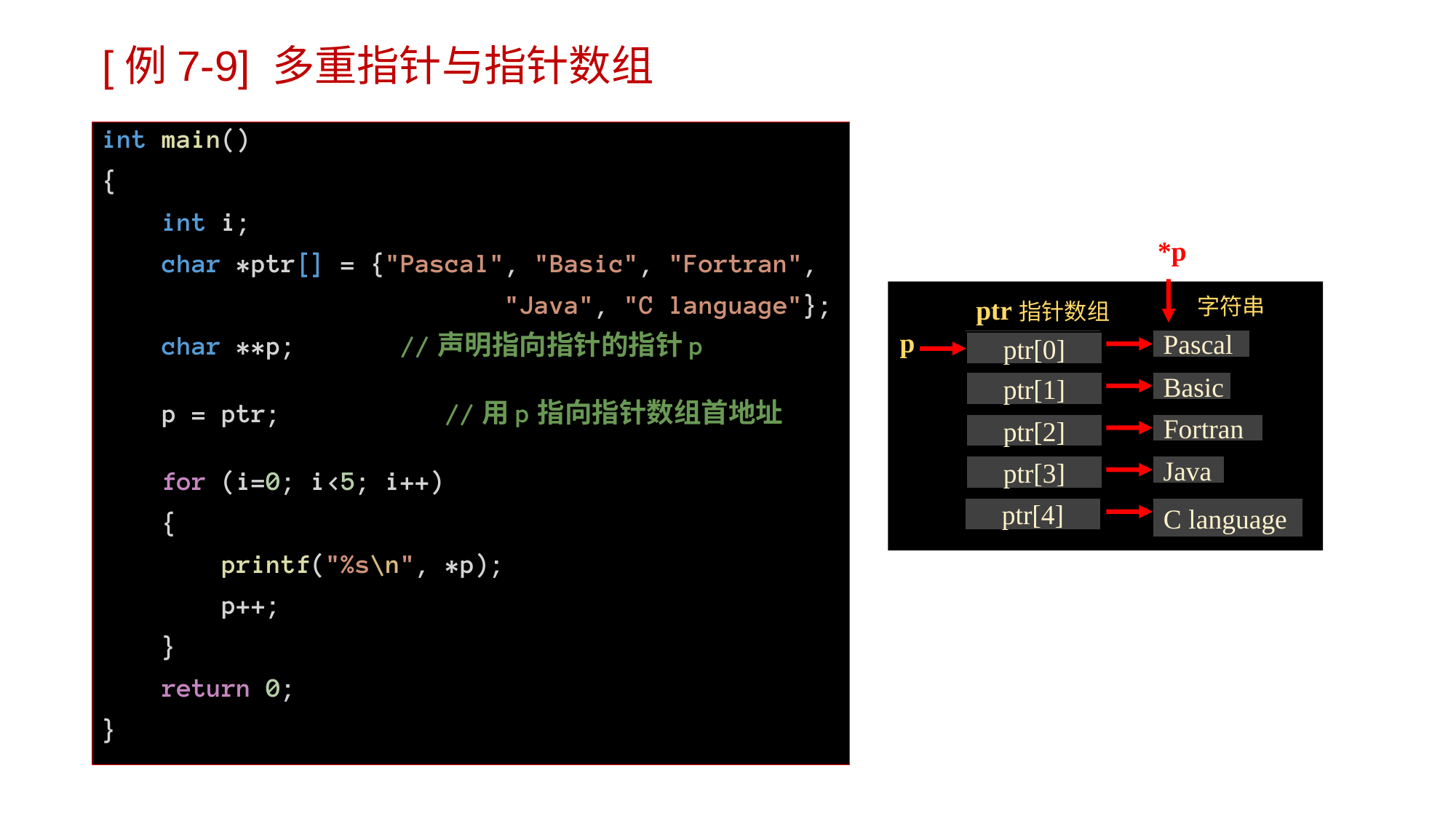

[例7-9] 多重指针与指针数组
int main()
{
    int i;
    char *ptr[] = {"Pascal", "Basic", "Fortran",
                           "Java", "C language"};
    char **p;       //声明指向指针的指针p
    p = ptr;           //用p指向指针数组首地址
    for (i=0; i<5; i++)
    {
        printf("%s\n", *p);
        p++;
    }
    return 0;
}
*p

字符串
ptr指针数组
p
ptr[0]
Pascal
ptr[0]

ptr[1]
Basic
ptr[1]

ptr[2]
Fortran
ptr[2]

ptr[3]
Java
ptr[3]

ptr[4]
C language